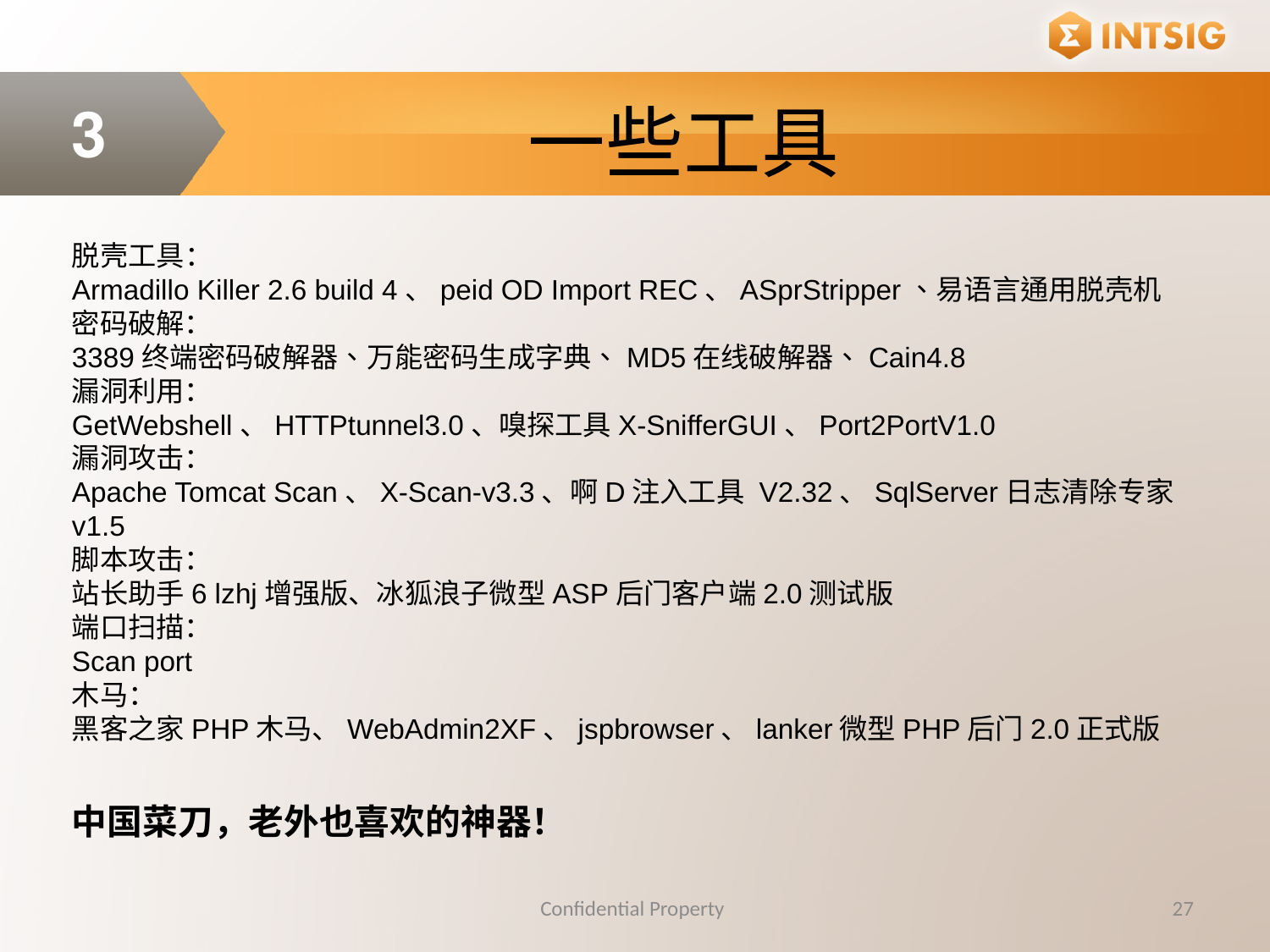

一些工具
3
脱壳工具：
Armadillo Killer 2.6 build 4、peid OD Import REC、ASprStripper、易语言通用脱壳机
密码破解：
3389终端密码破解器、万能密码生成字典、MD5在线破解器、Cain4.8
漏洞利用：
GetWebshell、HTTPtunnel3.0、嗅探工具X-SnifferGUI、Port2PortV1.0
漏洞攻击：
Apache Tomcat Scan、X-Scan-v3.3、啊D注入工具 V2.32、SqlServer日志清除专家 v1.5
脚本攻击：
站长助手6 lzhj增强版、冰狐浪子微型ASP后门客户端2.0测试版
端口扫描：
Scan port
木马：
黑客之家PHP木马、WebAdmin2XF、jspbrowser、lanker微型PHP后门2.0正式版

中国菜刀，老外也喜欢的神器！
Confidential Property
27